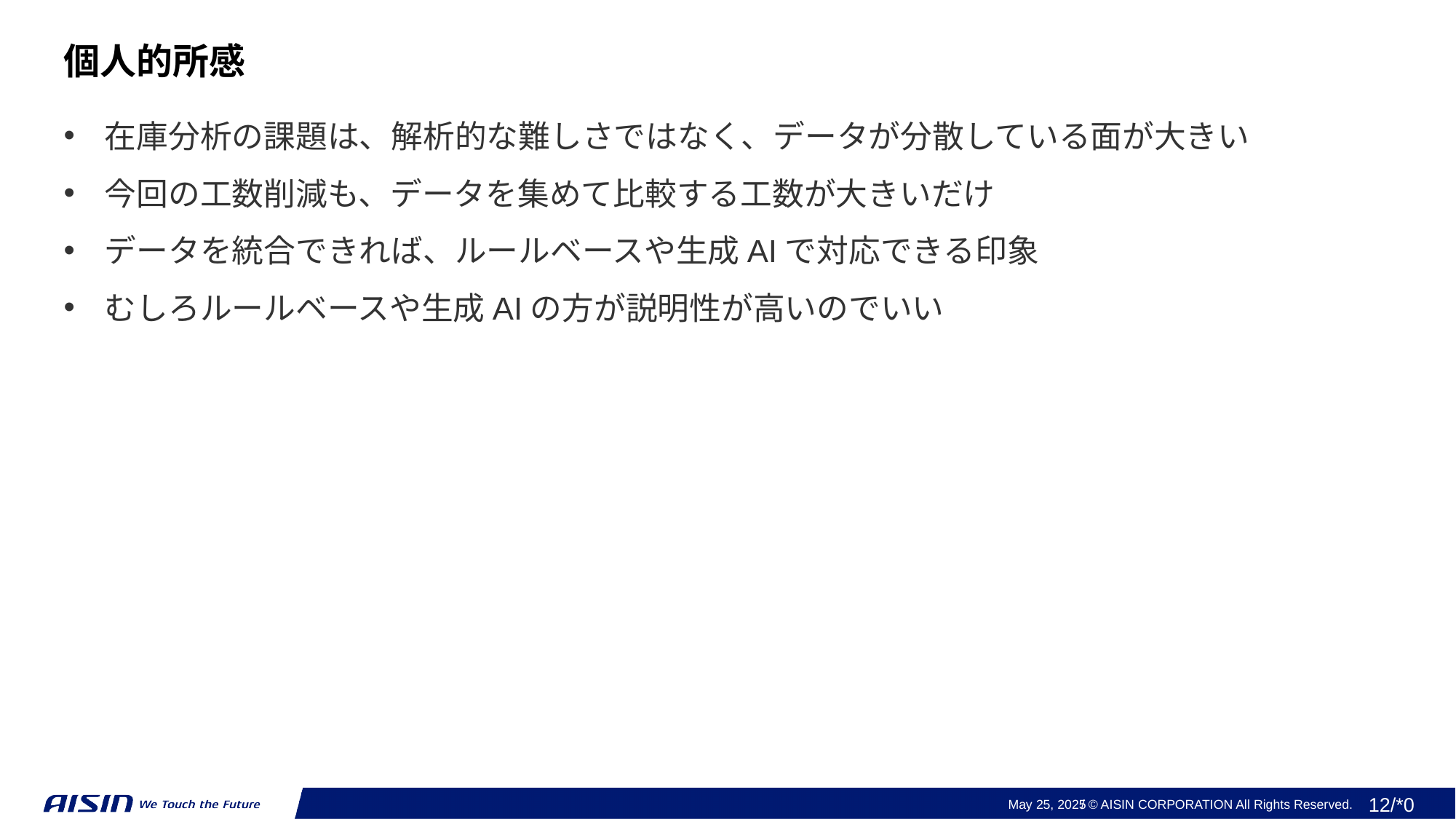

個人的所感
在庫分析の課題は、解析的な難しさではなく、データが分散している面が大きい
今回の工数削減も、データを集めて比較する工数が大きいだけ
データを統合できれば、ルールベースや生成AIで対応できる印象
むしろルールベースや生成AIの方が説明性が高いのでいい
May 25, 2025